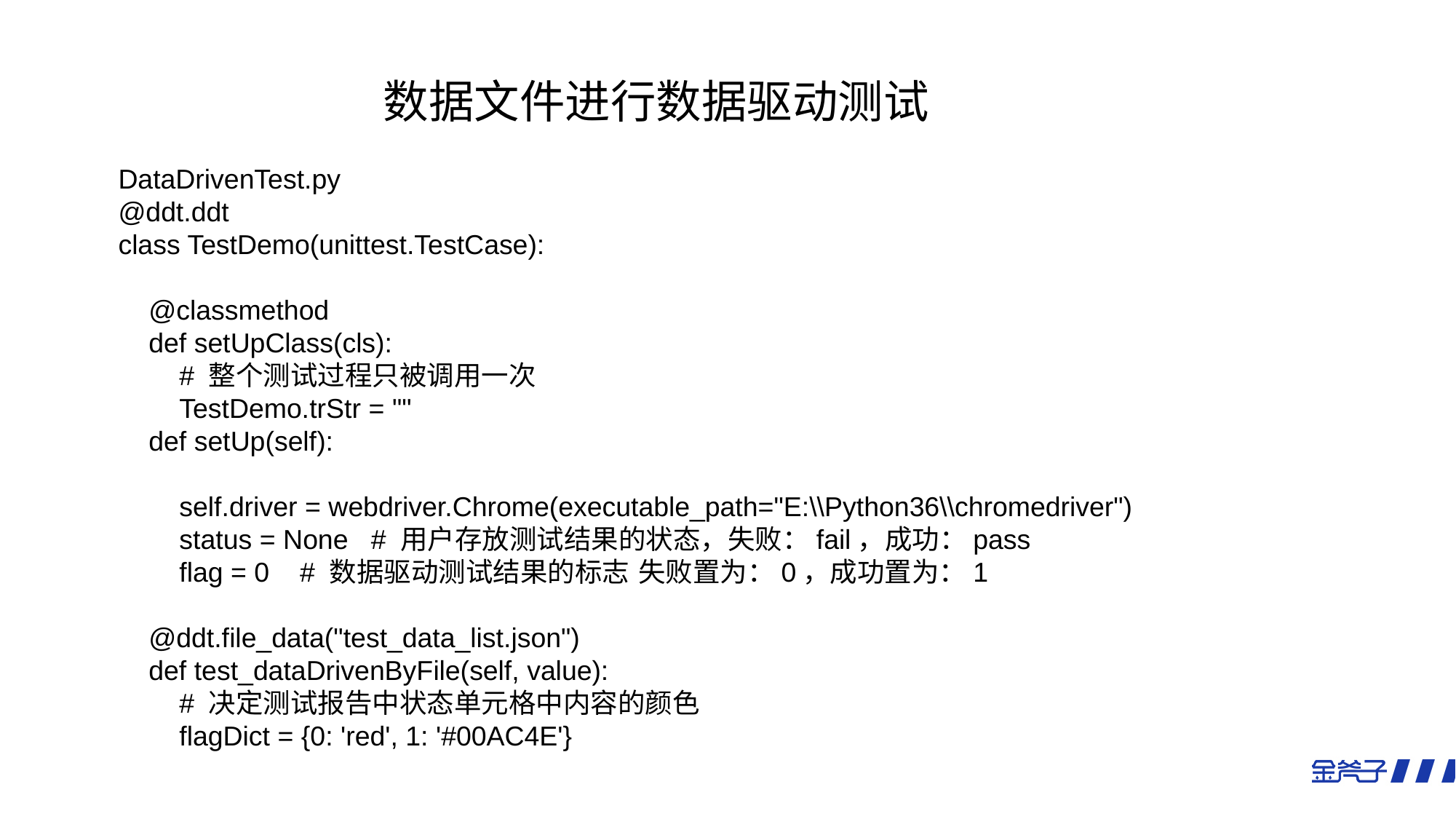

数据文件进行数据驱动测试
DataDrivenTest.py
@ddt.ddt
class TestDemo(unittest.TestCase):

    @classmethod
    def setUpClass(cls):
        # 整个测试过程只被调用一次
        TestDemo.trStr = ""
    def setUp(self):

        self.driver = webdriver.Chrome(executable_path="E:\\Python36\\chromedriver")
        status = None   # 用户存放测试结果的状态，失败：fail，成功：pass
        flag = 0    # 数据驱动测试结果的标志 失败置为：0，成功置为：1

    @ddt.file_data("test_data_list.json")
    def test_dataDrivenByFile(self, value):
        # 决定测试报告中状态单元格中内容的颜色
        flagDict = {0: 'red', 1: '#00AC4E'}